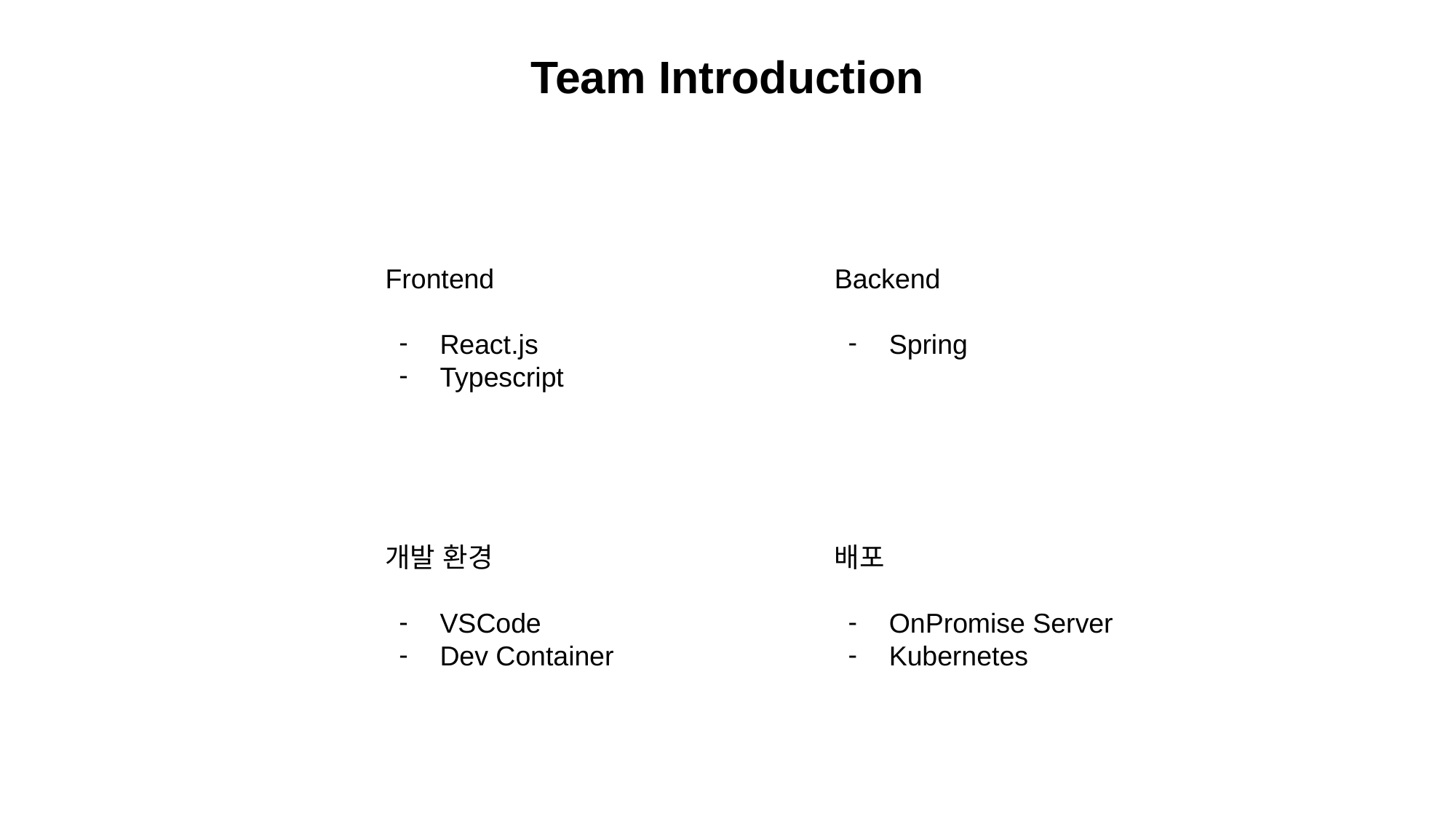

# Team Introduction
Frontend

React.js
Typescript
Backend

Spring
개발 환경

VSCode
Dev Container
배포

OnPromise Server
Kubernetes